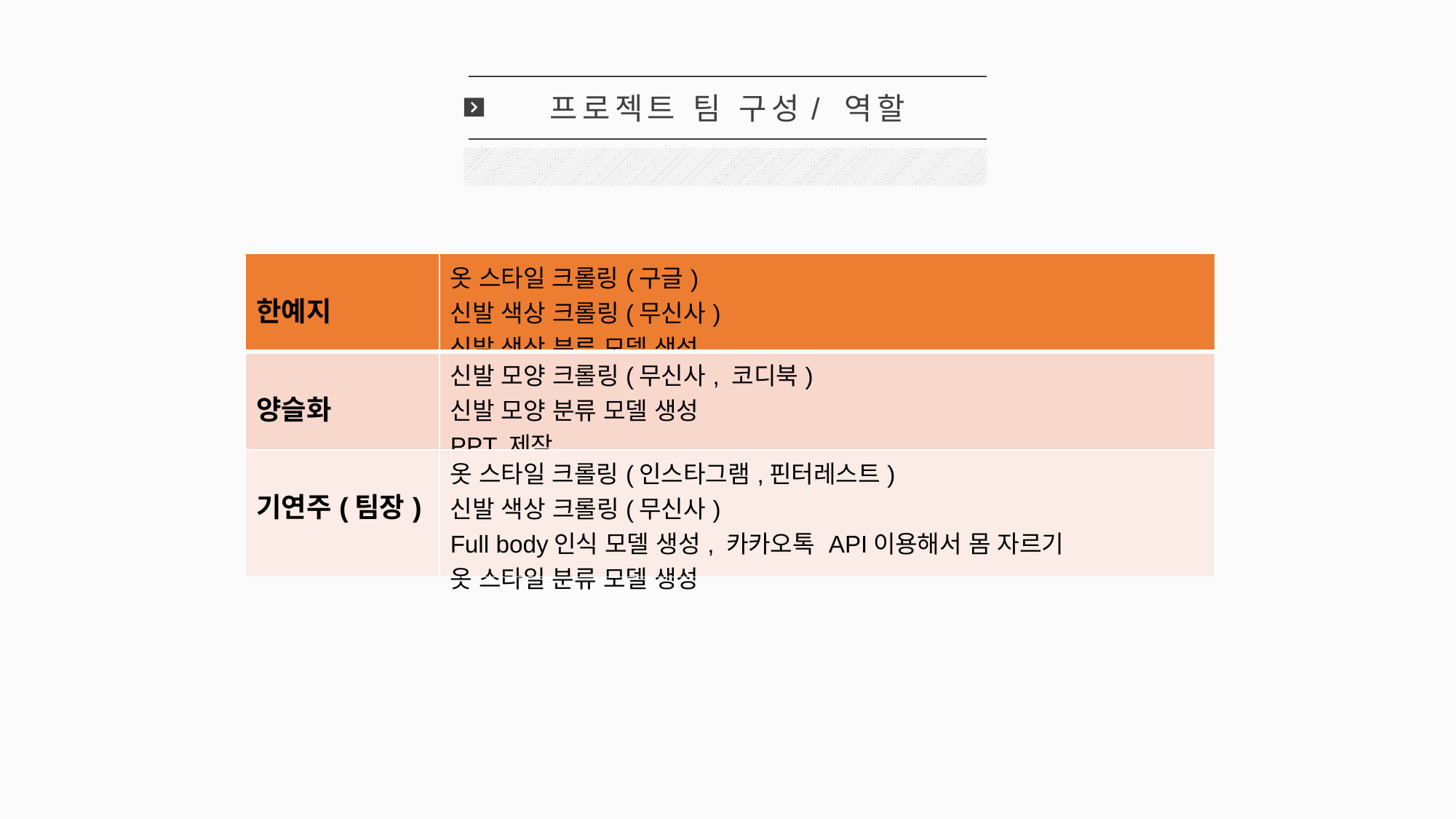

프로젝트 팀 구성/ 역할

| 한예지 | 옷 스타일 크롤링(구글) 신발 색상 크롤링(무신사) 신발 색상 분류 모델 생성 |
| --- | --- |
| 양슬화 | 신발 모양 크롤링(무신사, 코디북) 신발 모양 분류 모델 생성 PPT 제작 |
| 기연주(팀장) | 옷 스타일 크롤링(인스타그램,핀터레스트) 신발 색상 크롤링(무신사) Full body인식 모델 생성, 카카오톡 API이용해서 몸 자르기 옷 스타일 분류 모델 생성 |